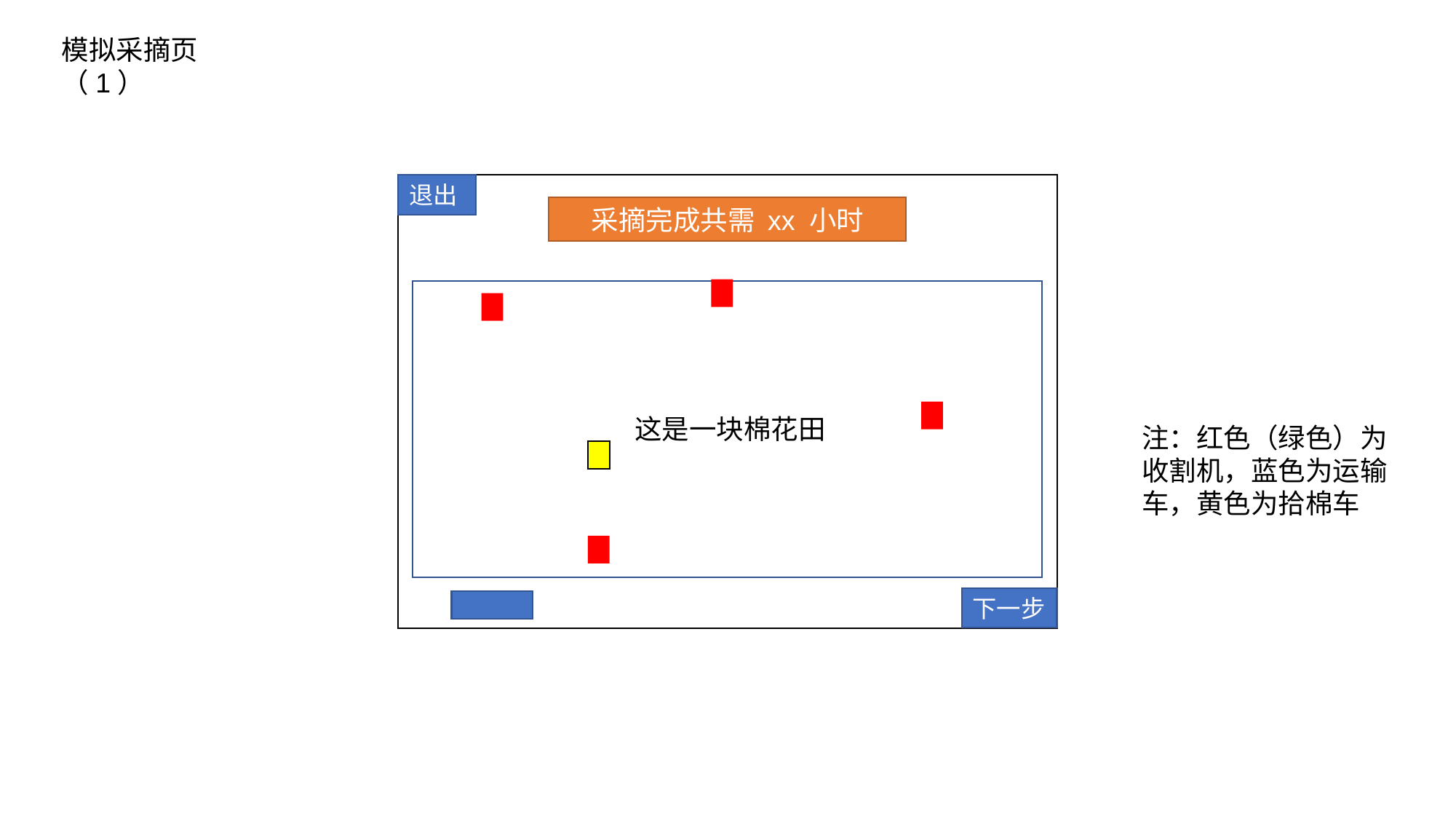

模拟采摘页（1）
退出

采摘完成共需 xx 小时

这是一块棉花田
注：红色（绿色）为收割机，蓝色为运输车，黄色为拾棉车

下一步